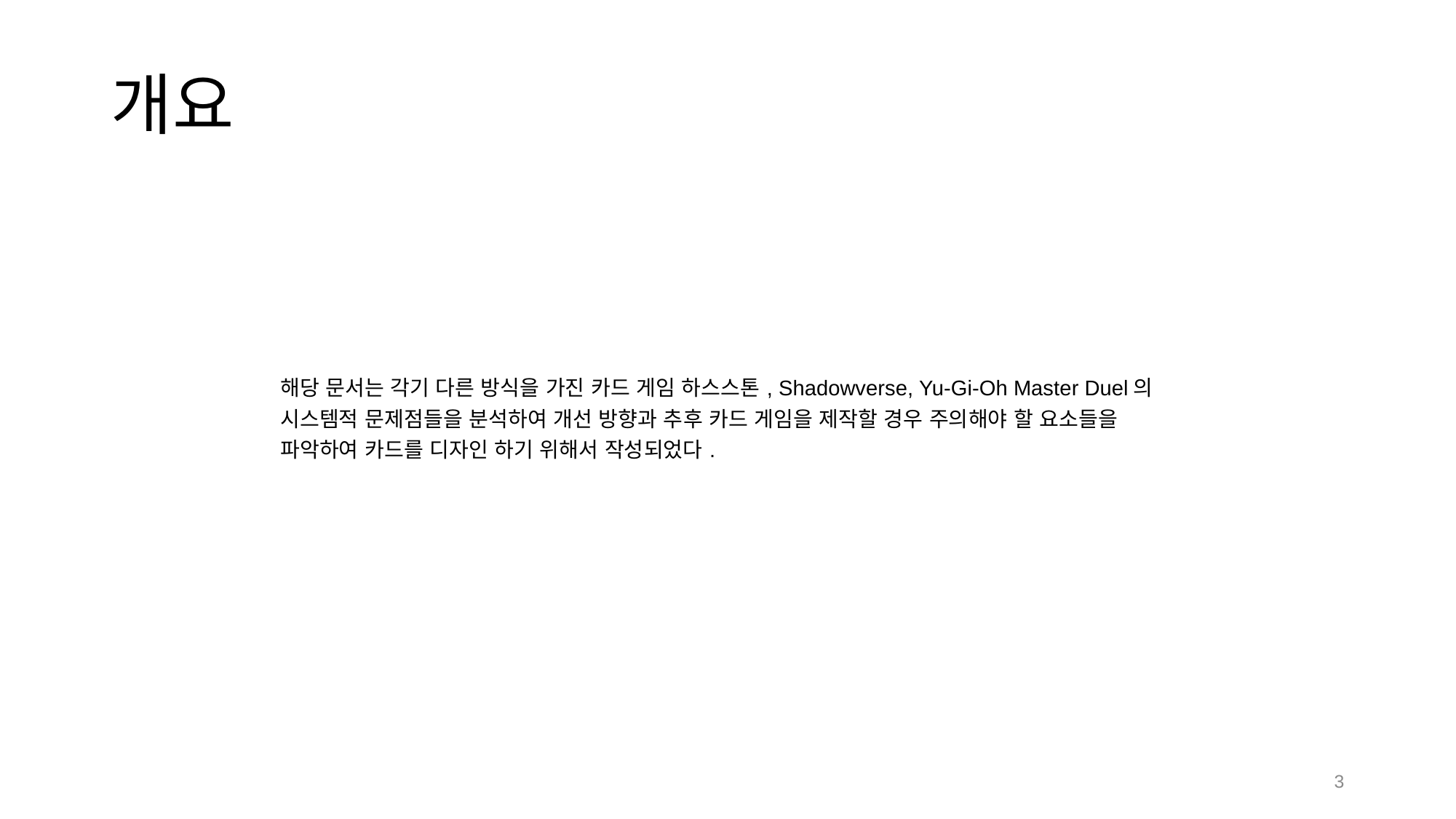

# 개요
| 해당 문서는 각기 다른 방식을 가진 카드 게임 하스스톤, Shadowverse, Yu-Gi-Oh Master Duel의 시스템적 문제점들을 분석하여 개선 방향과 추후 카드 게임을 제작할 경우 주의해야 할 요소들을 파악하여 카드를 디자인 하기 위해서 작성되었다. |
| --- |
3